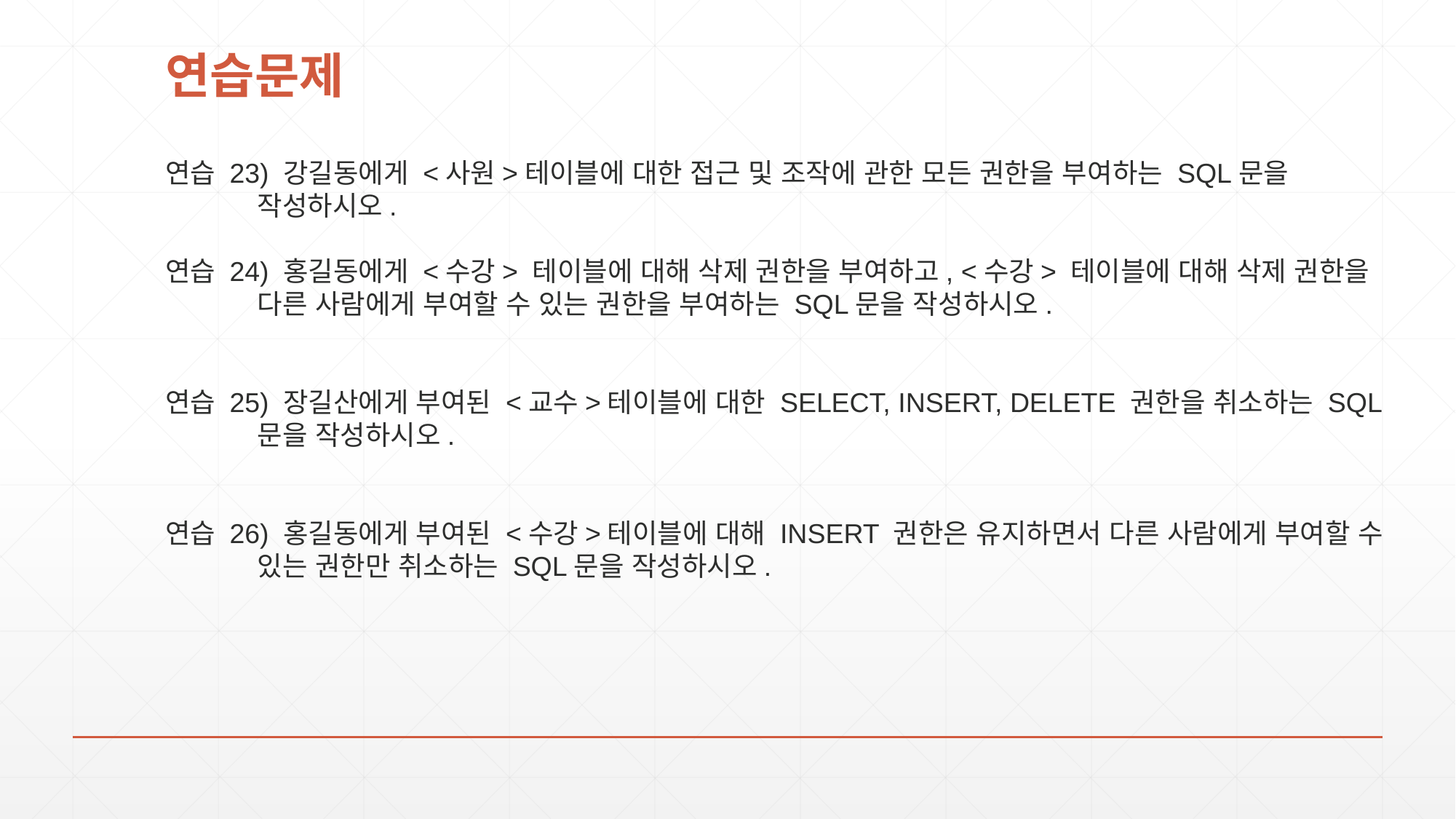

# 연습문제

연습 23) 강길동에게 <사원>테이블에 대한 접근 및 조작에 관한 모든 권한을 부여하는 SQL문을 작성하시오.

연습 24) 홍길동에게 <수강> 테이블에 대해 삭제 권한을 부여하고, <수강> 테이블에 대해 삭제 권한을 다른 사람에게 부여할 수 있는 권한을 부여하는 SQL문을 작성하시오.

연습 25) 장길산에게 부여된 <교수>테이블에 대한 SELECT, INSERT, DELETE 권한을 취소하는 SQL문을 작성하시오.

연습 26) 홍길동에게 부여된 <수강>테이블에 대해 INSERT 권한은 유지하면서 다른 사람에게 부여할 수 있는 권한만 취소하는 SQL문을 작성하시오.